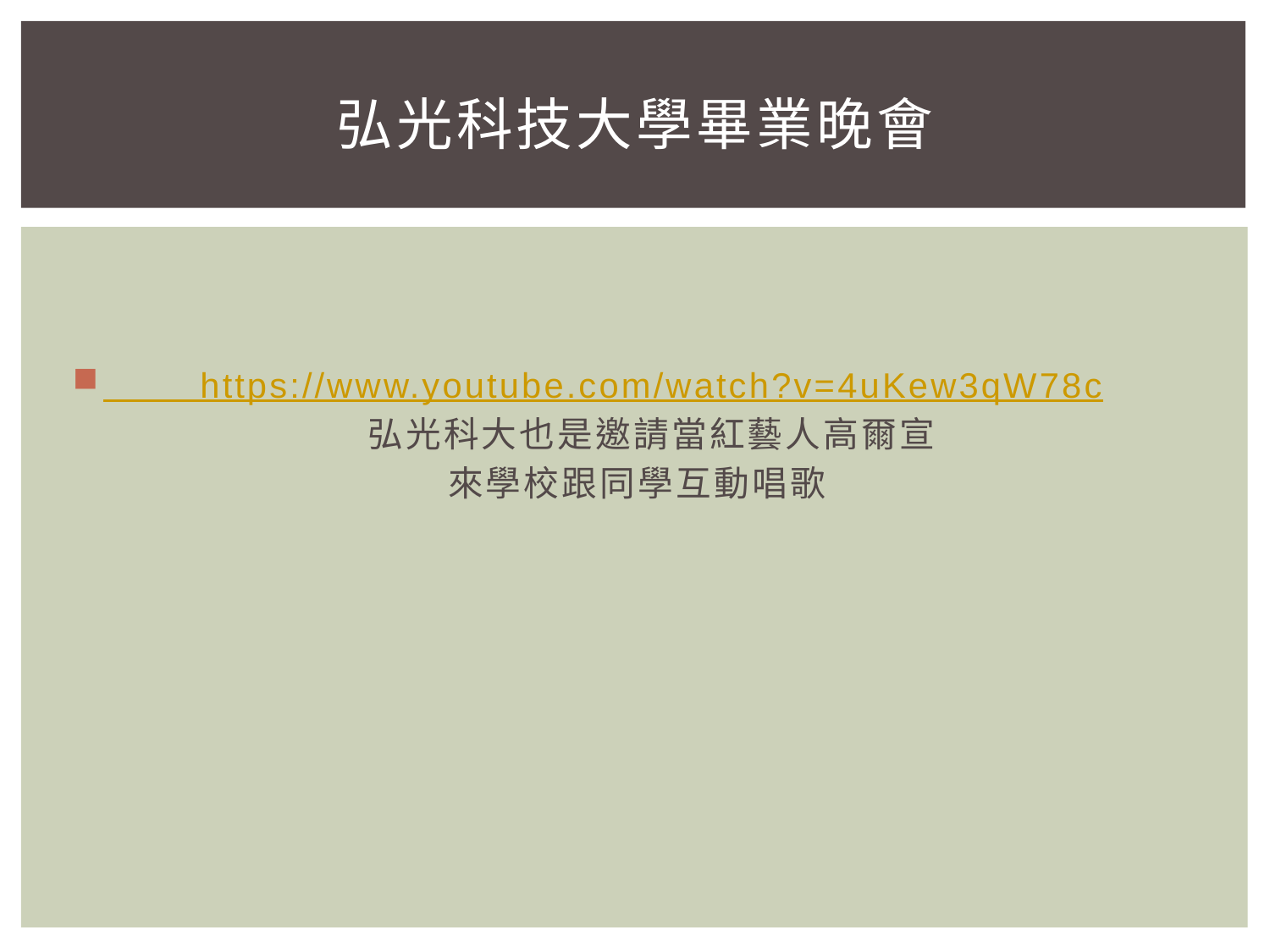

# 弘光科技大學畢業晚會
        https://www.youtube.com/watch?v=4uKew3qW78c
  弘光科大也是邀請當紅藝人高爾宣
來學校跟同學互動唱歌